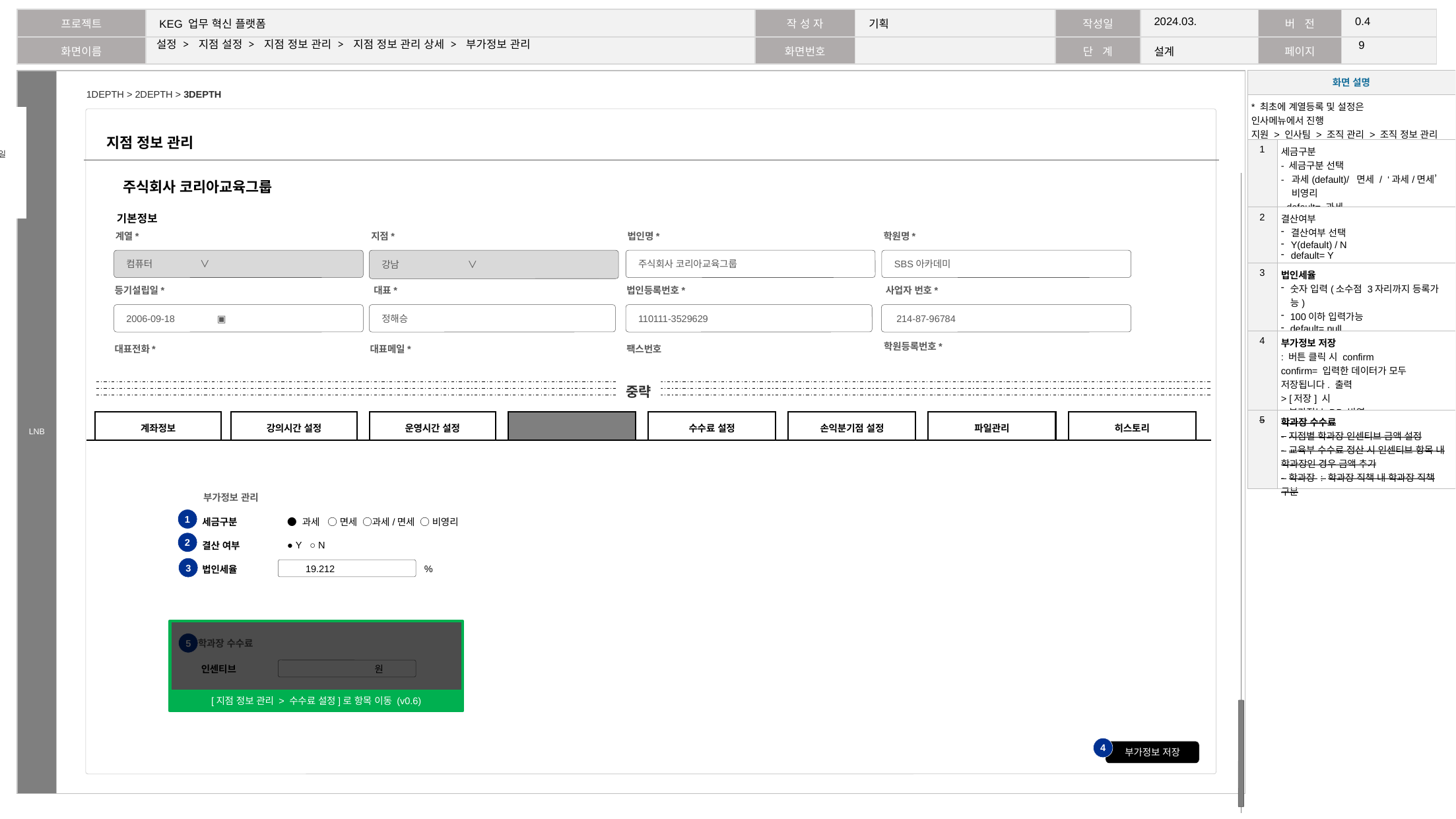

9

# 설정 > 지점 설정 > 지점 정보 관리 > 지점 정보 관리 상세 > 부가정보 관리
| 화면 설명 |  |
| --- | --- |
| \* 최초에 계열등록 및 설정은 인사메뉴에서 진행 지원 > 인사팀 > 조직 관리 > 조직 정보 관리 |  |
| 1 | 세금구분 - 세금구분 선택 - 과세(default)/ 면세 / ‘과세/면세’ 비영리 - default= 과세 |
| 2 | 결산여부 결산여부 선택 Y(default) / N default= Y |
| 3 | 법인세율 숫자 입력(소수점 3자리까지 등록가능) 100이하 입력가능 default= null |
| 4 | 부가정보 저장 : 버튼 클릭 시 confirm confirm= 입력한 데이터가 모두 저장됩니다. 출력 > [저장] 시 부가정보 DB 반영 |
| 5 | 학과장 수수료 - 지점별 학과장 인센티브 금액 설정 - 교육부 수수료 정산 시 인센티브 항목 내 학과장인 경우 금액 추가 - 학과장 : 학과장 직책 내 학과장 직책 구분 |
V0.2-240318
지점정보 관리 상세
- 적용기간 → 적용일
개념으로 변경
지점 정보 관리
주식회사 코리아교육그룹
기본정보
계열*
지점*
법인명*
학원명*
컴퓨터                  ∨
강남                          ∨
주식회사 코리아교육그룹
SBS아카데미
등기설립일*
대표*
법인등록번호*
사업자 번호*
2006-09-18                ▣
정해승
110111-3529629
 214-87-96784
학원등록번호*
대표전화*
대표메일*
팩스번호
중략
계좌정보
강의시간 설정
운영시간 설정
부가정보
수수료 설정
손익분기점 설정
파일관리
히스토리
부가정보 관리
1
| 세금구분 | ● 과세 ○ 면세 ○과세/면세 ○ 비영리 |
| --- | --- |
| 결산 여부 | ● Y ○ N |
| 법인세율 | 19.212 % |
2
3

[지점 정보 관리 > 수수료 설정]로 항목 이동 (v0.6)
학과장 수수료
5
| 인센티브 | 원 |
| --- | --- |

4
부가정보 저장